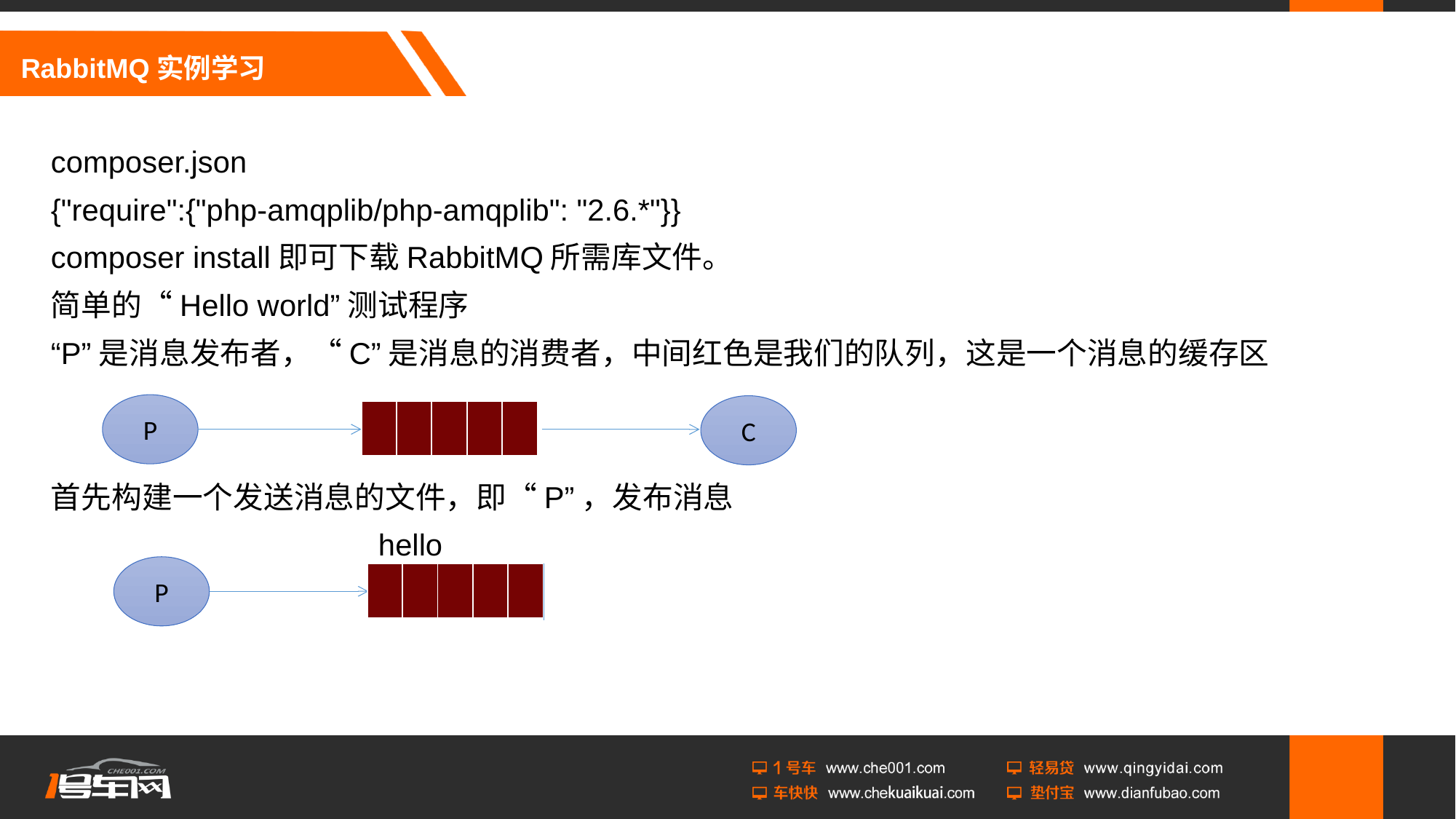

# RabbitMQ实例学习
composer.json
{"require":{"php-amqplib/php-amqplib": "2.6.*"}}
composer install即可下载RabbitMQ所需库文件。
简单的“Hello world”测试程序
“P”是消息发布者，“C”是消息的消费者，中间红色是我们的队列，这是一个消息的缓存区

首先构建一个发送消息的文件，即“P”，发布消息
			hello

P
C
|  |  |  |  |  |
| --- | --- | --- | --- | --- |
P
|  |  |  |  |  |
| --- | --- | --- | --- | --- |